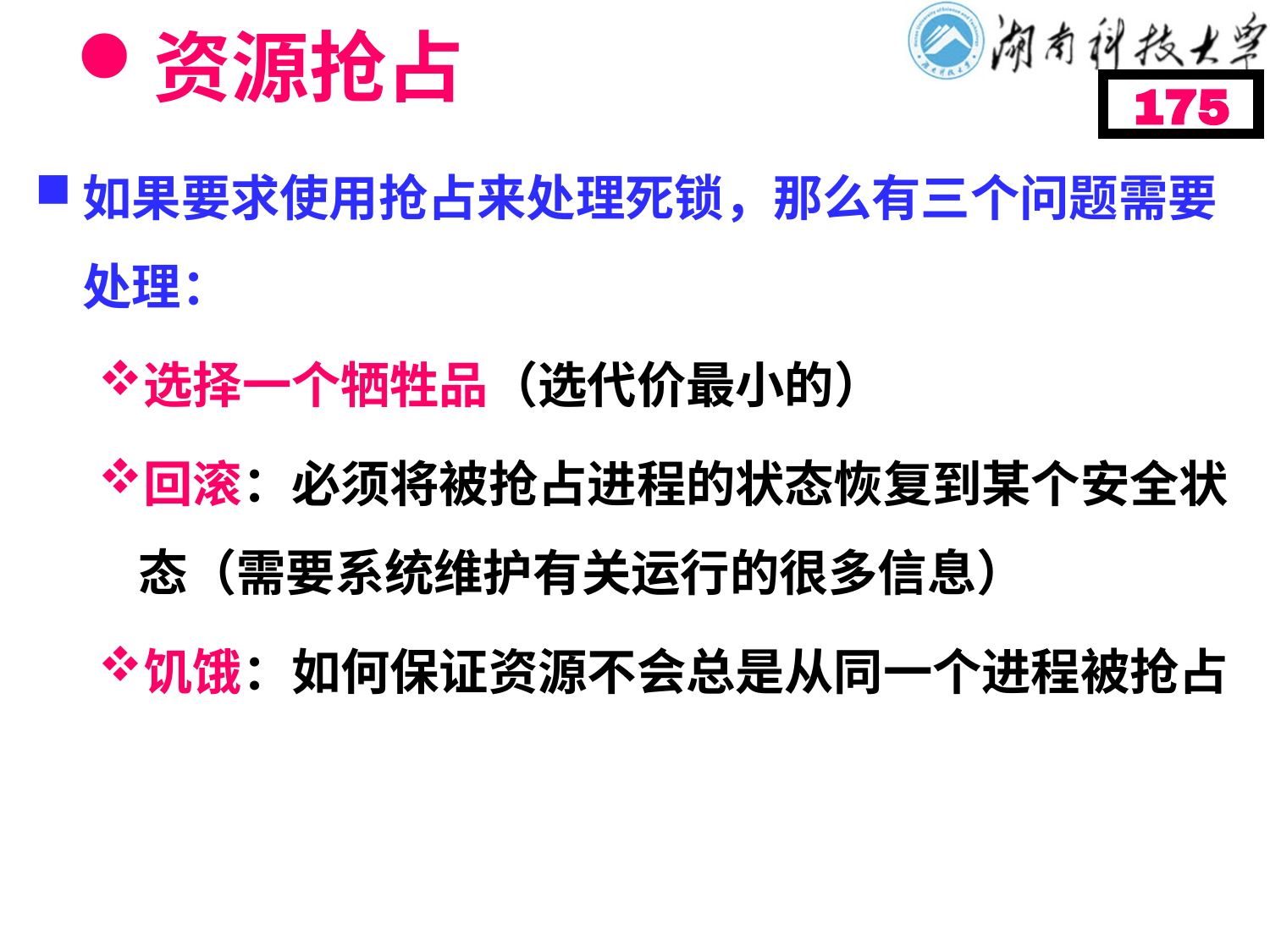

# 资源抢占
175
如果要求使用抢占来处理死锁，那么有三个问题需要处理：
选择一个牺牲品（选代价最小的）
回滚：必须将被抢占进程的状态恢复到某个安全状态（需要系统维护有关运行的很多信息）
饥饿：如何保证资源不会总是从同一个进程被抢占